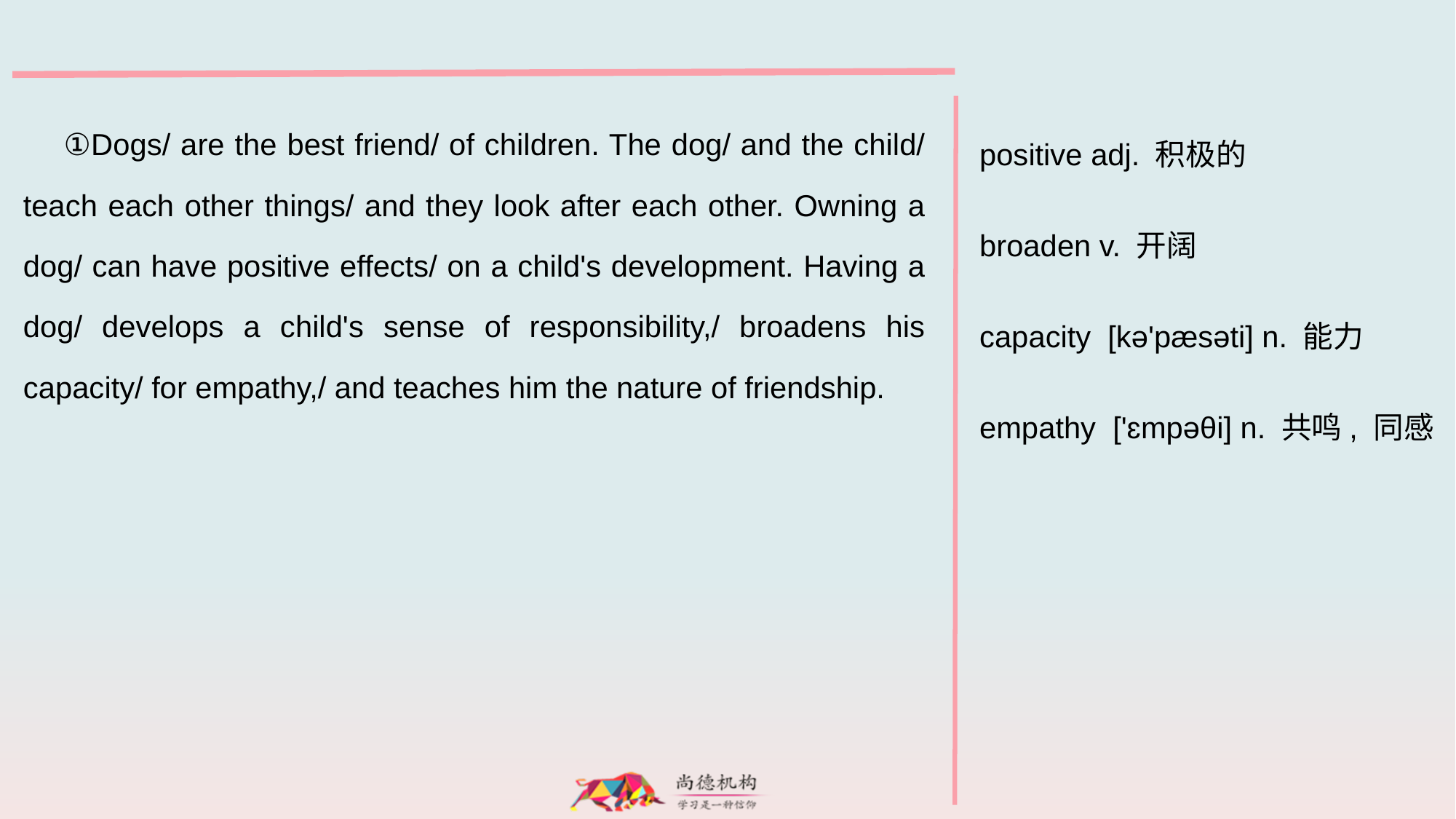

①Dogs/ are the best friend/ of children. The dog/ and the child/ teach each other things/ and they look after each other. Owning a dog/ can have positive effects/ on a child's development. Having a dog/ develops a child's sense of responsibility,/ broadens his capacity/ for empathy,/ and teaches him the nature of friendship.

positive adj. 积极的

broaden v. 开阔

capacity  [kə'pæsəti] n. 能力

empathy  ['ɛmpəθi] n. 共鸣, 同感